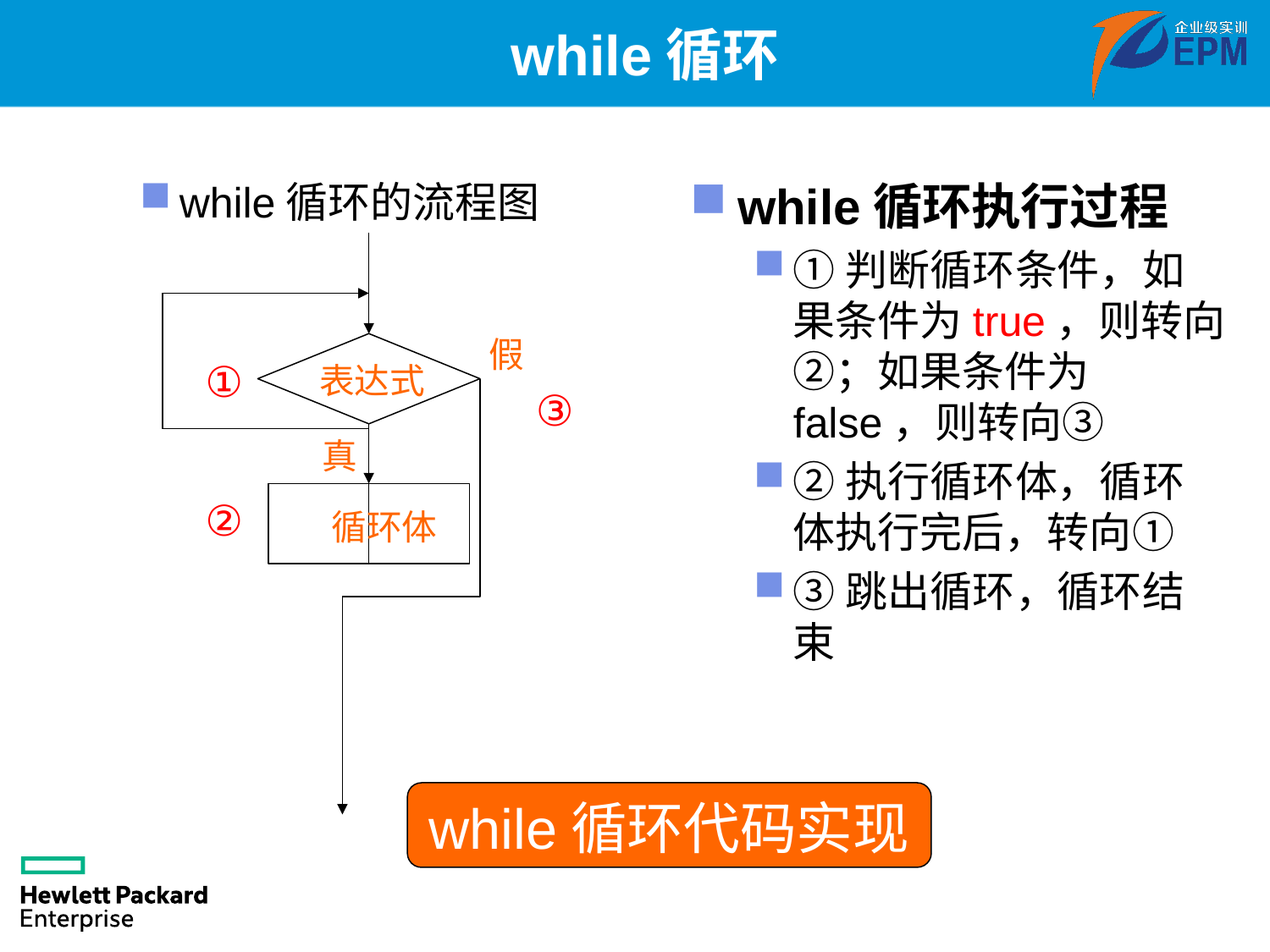

# while循环
while循环的流程图
while循环执行过程
①判断循环条件，如果条件为true，则转向②；如果条件为false，则转向③
②执行循环体，循环体执行完后，转向①
③跳出循环，循环结束

表达式
真

  循环体
假
①
③
②
while循环代码实现